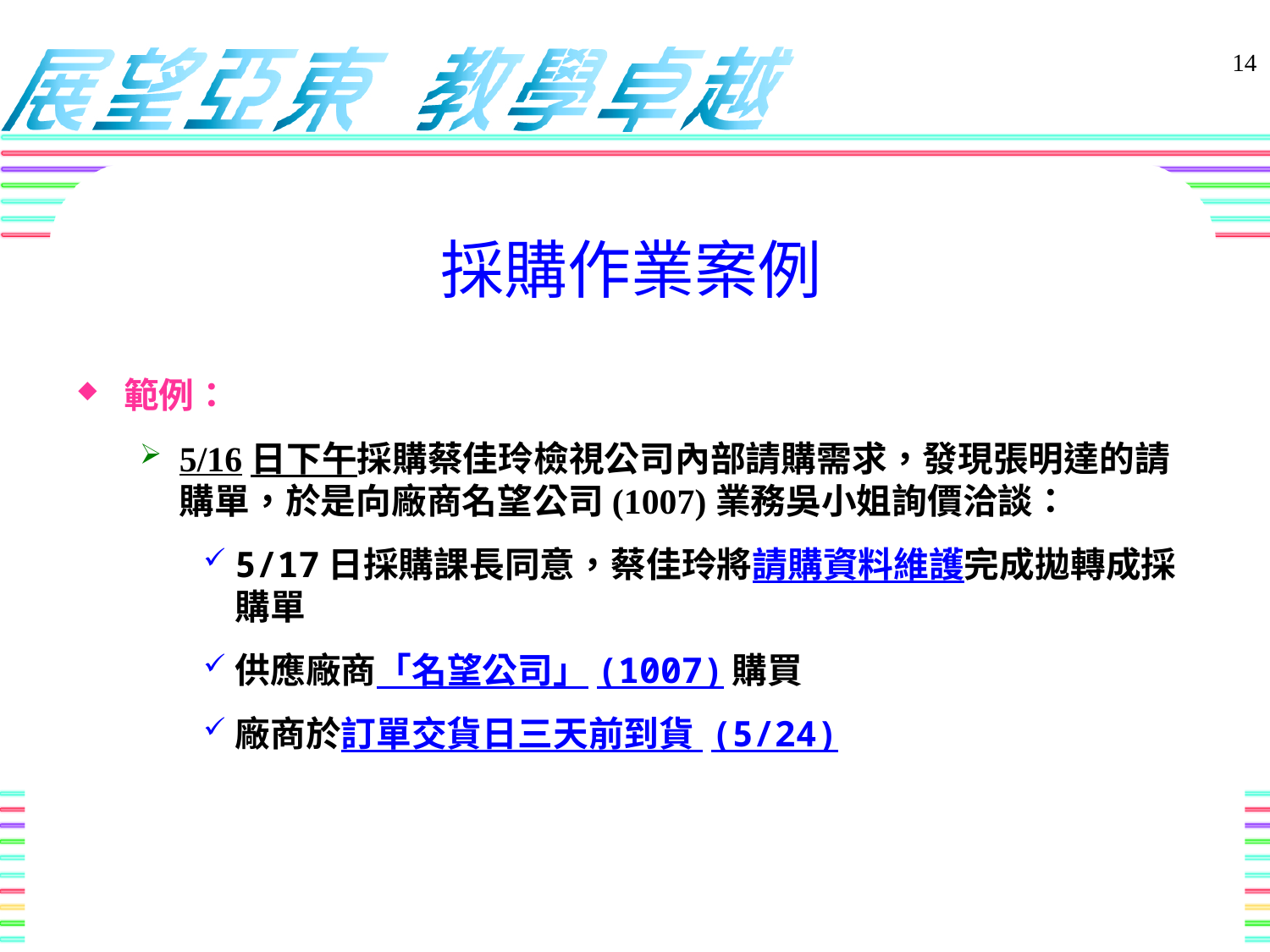

14
# 採購作業案例

範例：
5/16日下午採購蔡佳玲檢視公司內部請購需求，發現張明達的請購單，於是向廠商名望公司(1007)業務吳小姐詢價洽談：
5/17日採購課長同意，蔡佳玲將請購資料維護完成拋轉成採購單
供應廠商「名望公司」(1007)購買
廠商於訂單交貨日三天前到貨 (5/24)